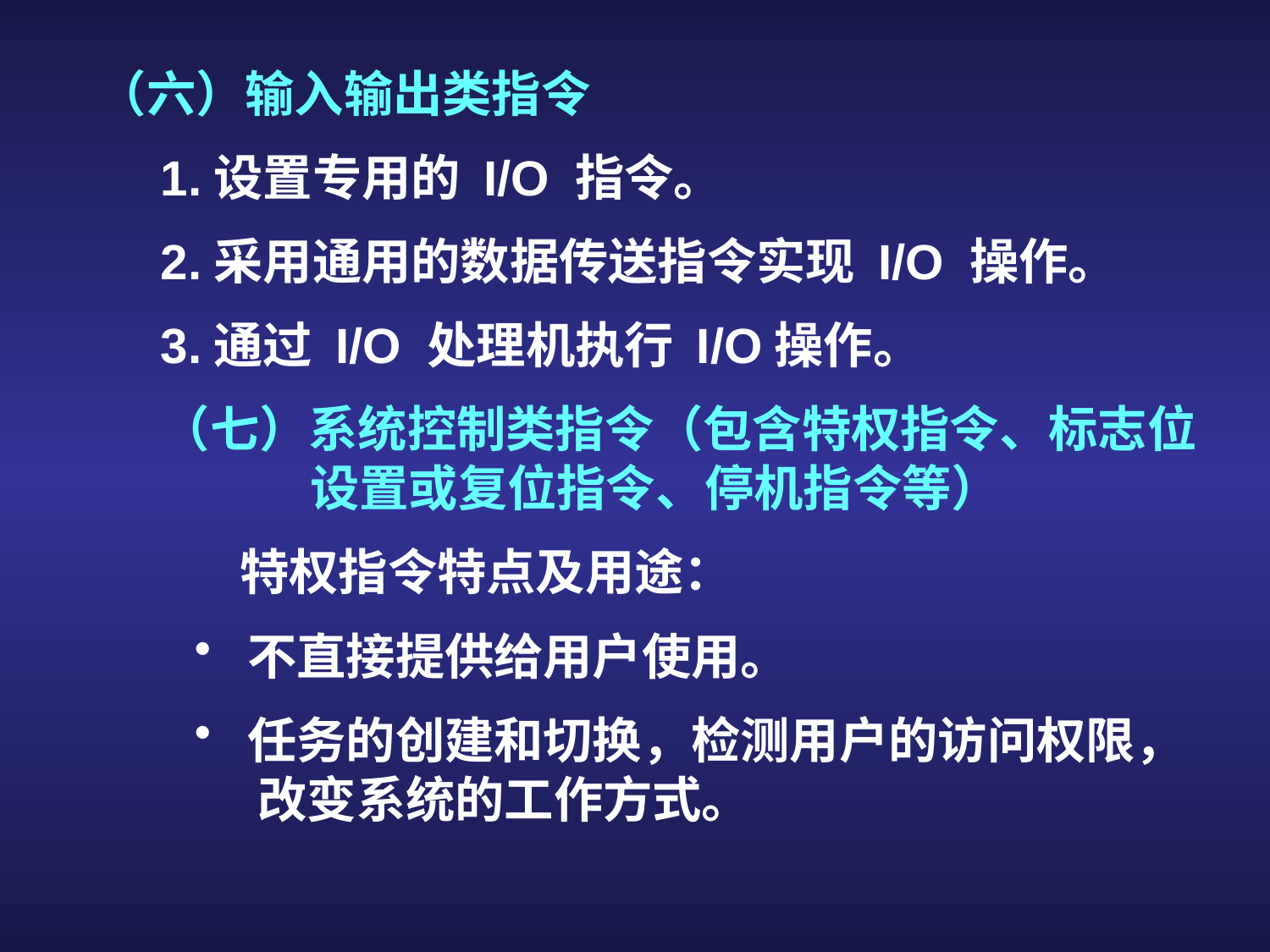

（六）输入输出类指令
1.设置专用的 I/O 指令。
2.采用通用的数据传送指令实现 I/O 操作。
3.通过 I/O 处理机执行 I/O操作。
（七）系统控制类指令（包含特权指令、标志位
	  设置或复位指令、停机指令等）
      特权指令特点及用途：
 不直接提供给用户使用。
 任务的创建和切换，检测用户的访问权限，
   改变系统的工作方式。